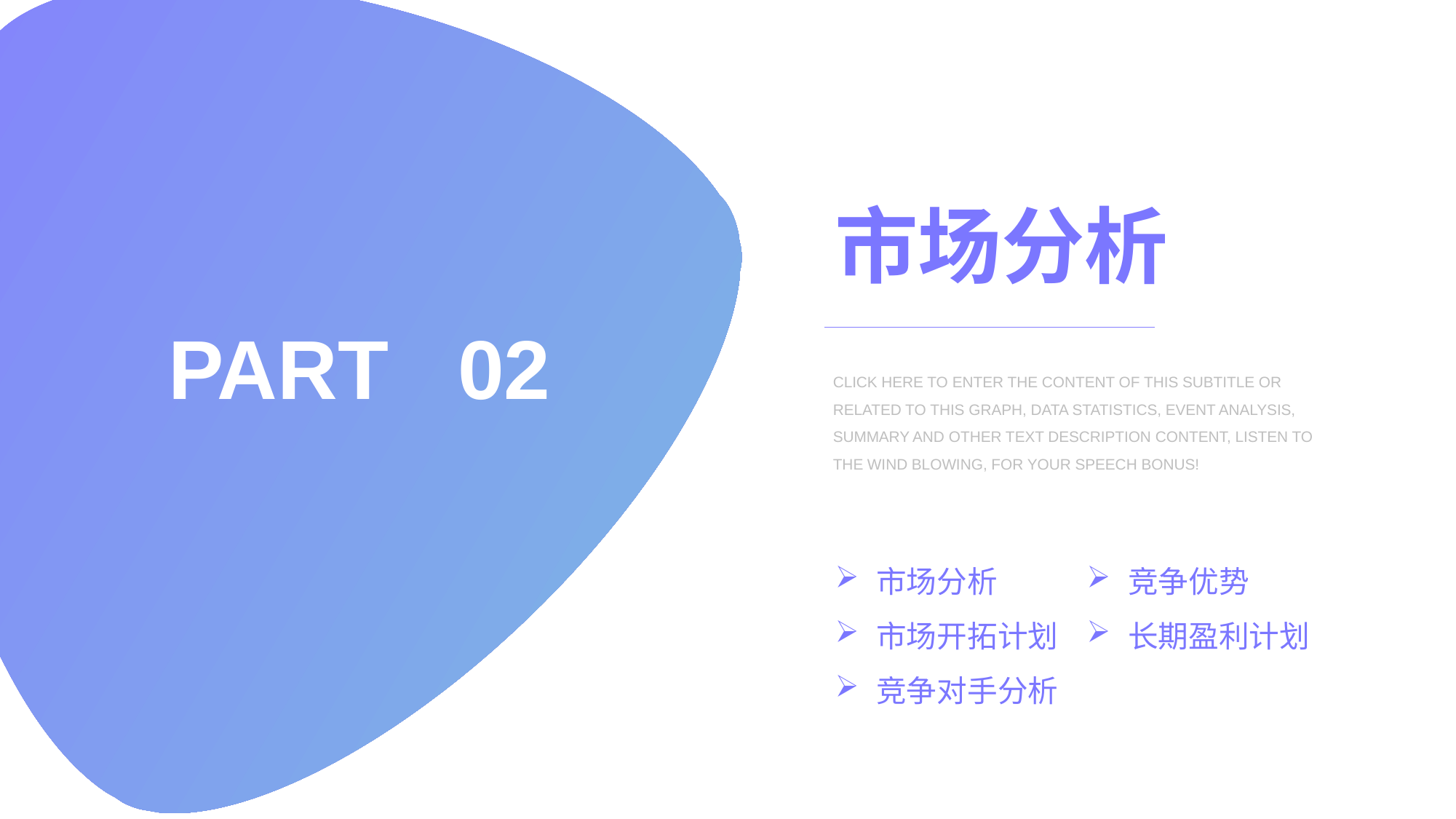

市场分析
PART   02
CLICK HERE TO ENTER THE CONTENT OF THIS SUBTITLE OR RELATED TO THIS GRAPH, DATA STATISTICS, EVENT ANALYSIS, SUMMARY AND OTHER TEXT DESCRIPTION CONTENT, LISTEN TO THE WIND BLOWING, FOR YOUR SPEECH BONUS!
市场分析
市场开拓计划
竞争对手分析
竞争优势
长期盈利计划